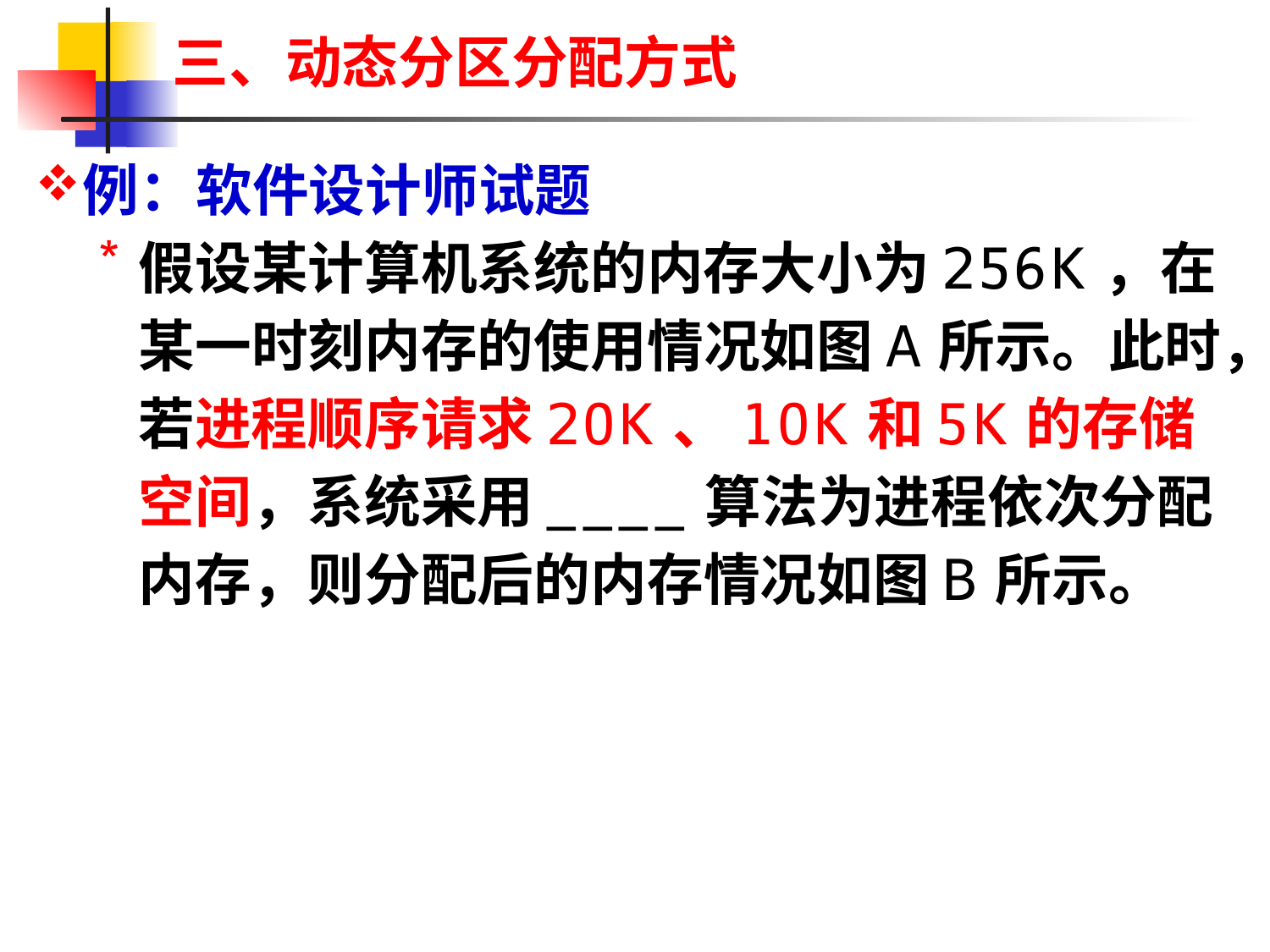

# 三、动态分区分配方式
例：软件设计师试题
假设某计算机系统的内存大小为256K，在某一时刻内存的使用情况如图A所示。此时，若进程顺序请求20K、10K和5K的存储空间，系统采用____算法为进程依次分配内存，则分配后的内存情况如图B所示。